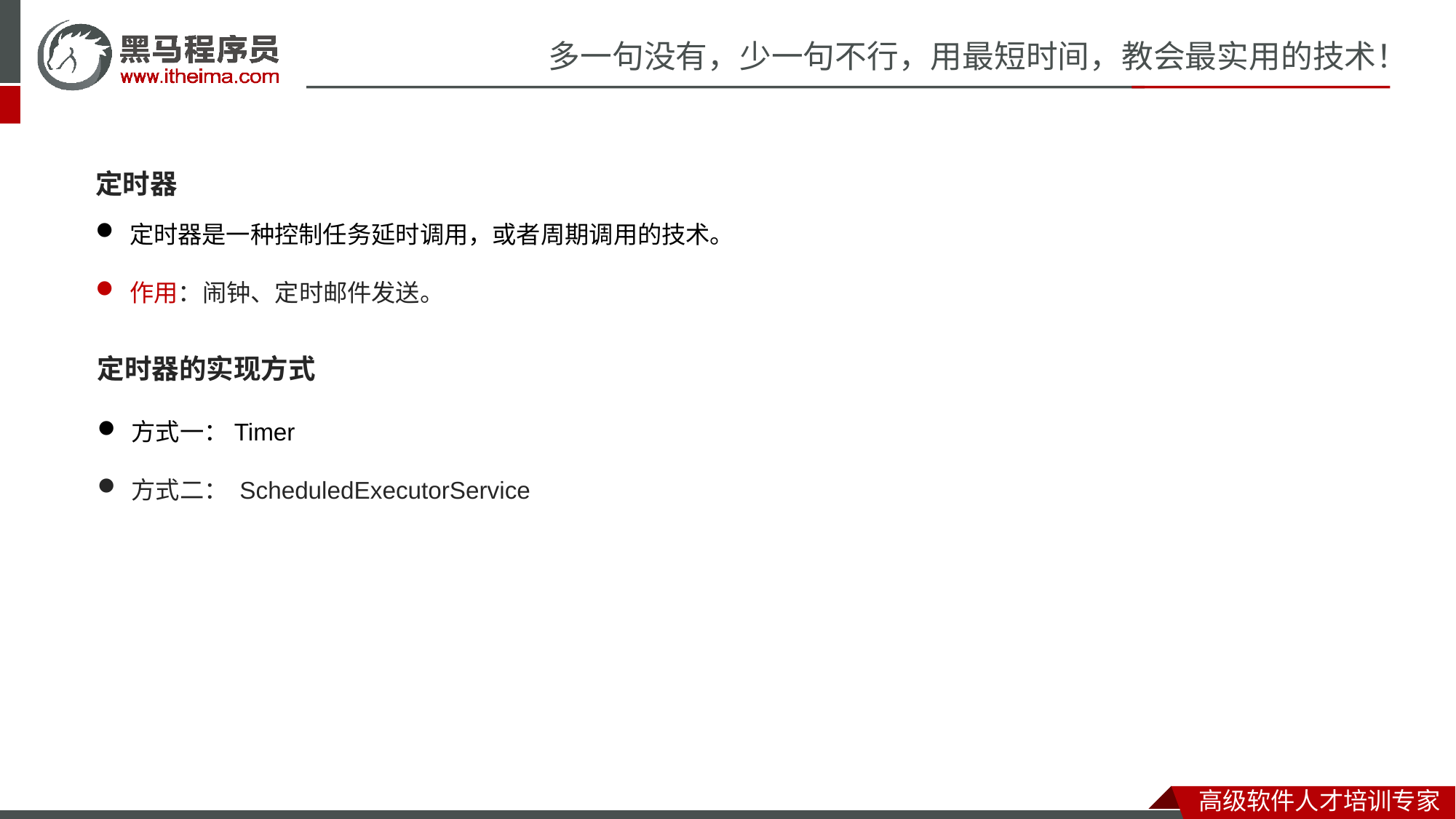

定时器
定时器是一种控制任务延时调用，或者周期调用的技术。
作用：闹钟、定时邮件发送。
定时器的实现方式
方式一：Timer
方式二： ScheduledExecutorService